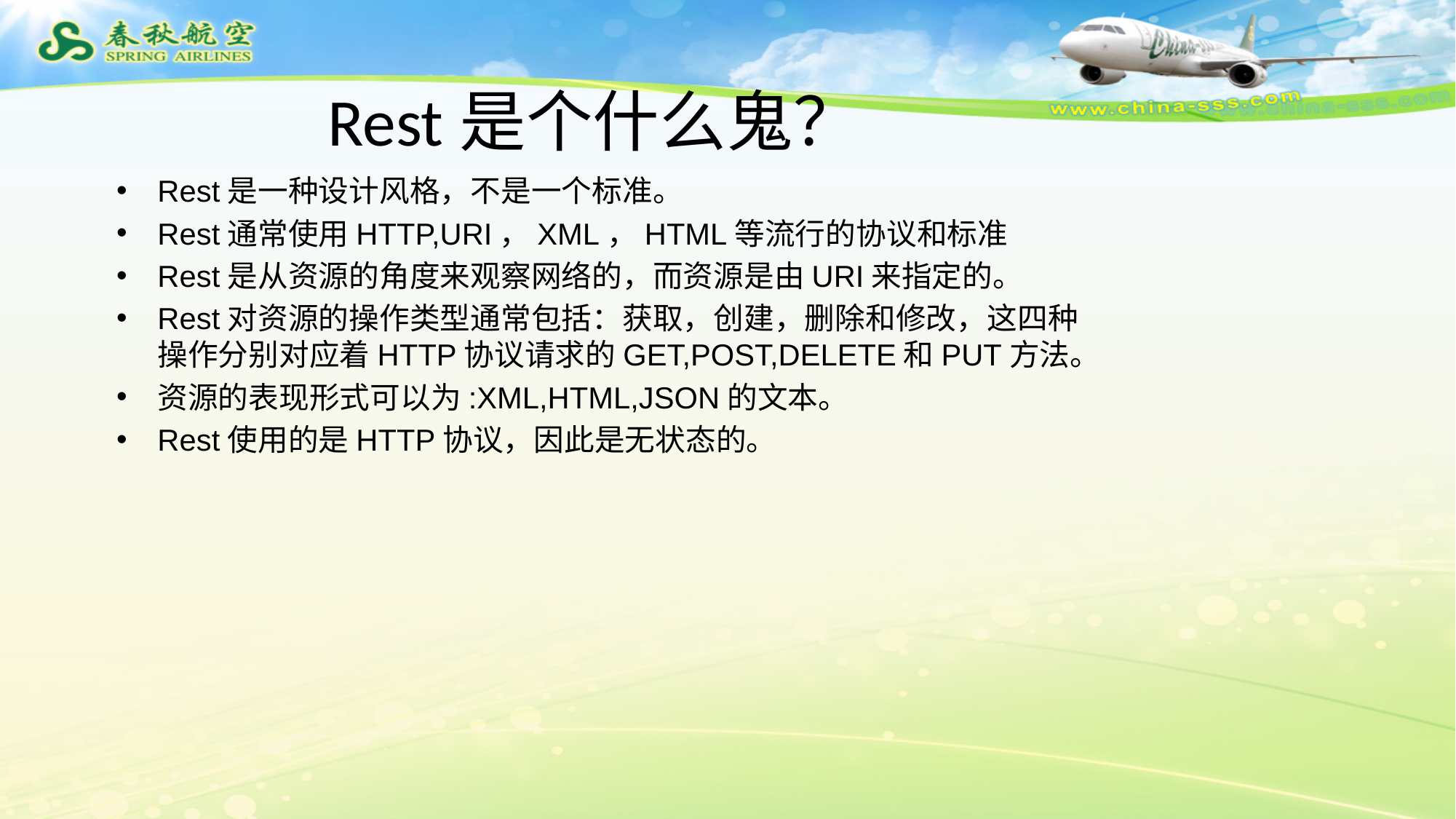

# Rest是个什么鬼？
Rest是一种设计风格，不是一个标准。
Rest通常使用HTTP,URI，XML，HTML等流行的协议和标准
Rest是从资源的角度来观察网络的，而资源是由URI来指定的。
Rest对资源的操作类型通常包括：获取，创建，删除和修改，这四种操作分别对应着HTTP协议请求的GET,POST,DELETE和PUT方法。
资源的表现形式可以为:XML,HTML,JSON的文本。
Rest使用的是HTTP协议，因此是无状态的。